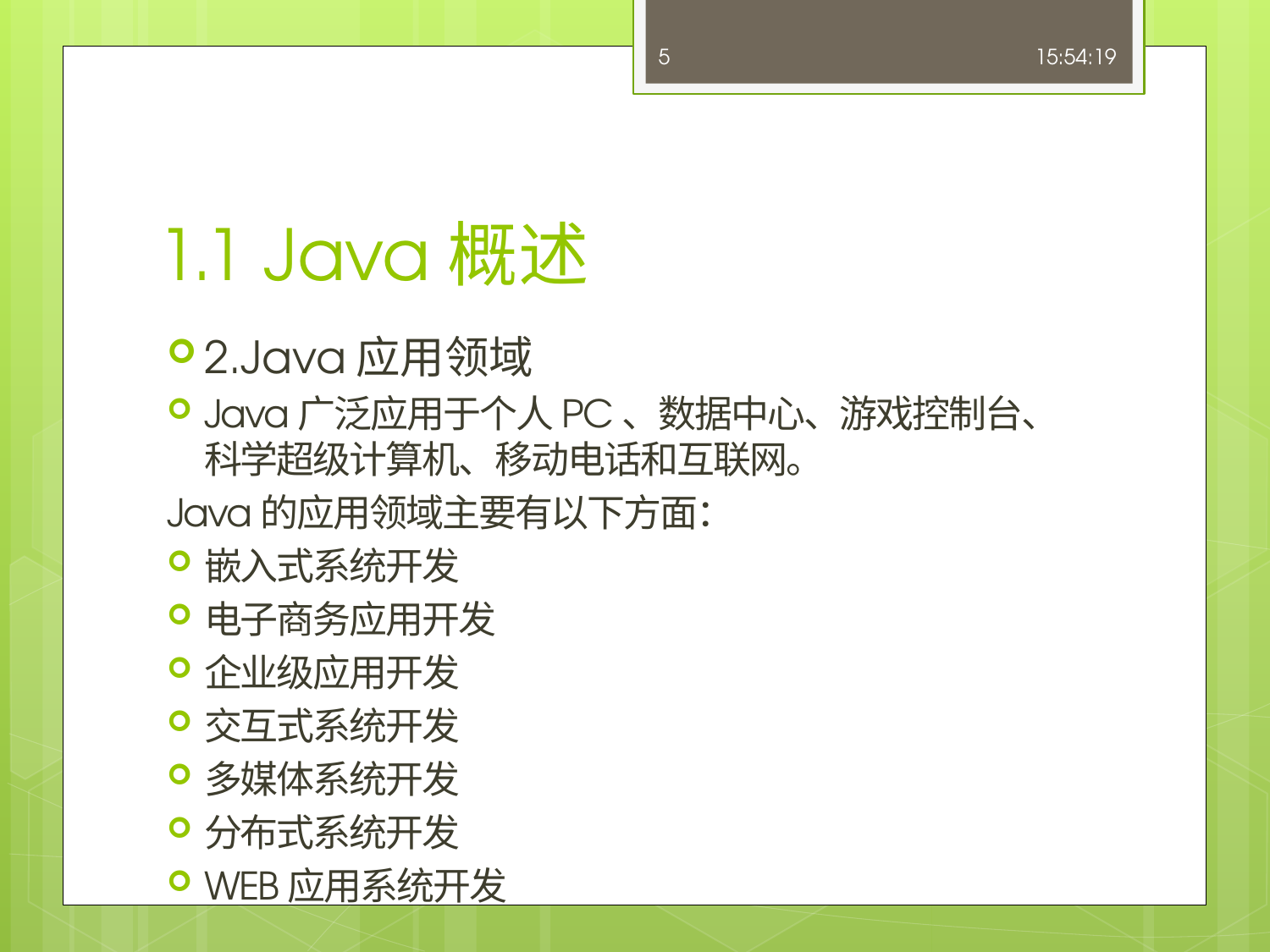

5
15:54:19
# 1.1 Java概述
2.Java应用领域
Java广泛应用于个人PC、数据中心、游戏控制台、科学超级计算机、移动电话和互联网。
Java的应用领域主要有以下方面：
嵌入式系统开发
电子商务应用开发
企业级应用开发
交互式系统开发
多媒体系统开发
分布式系统开发
WEB应用系统开发